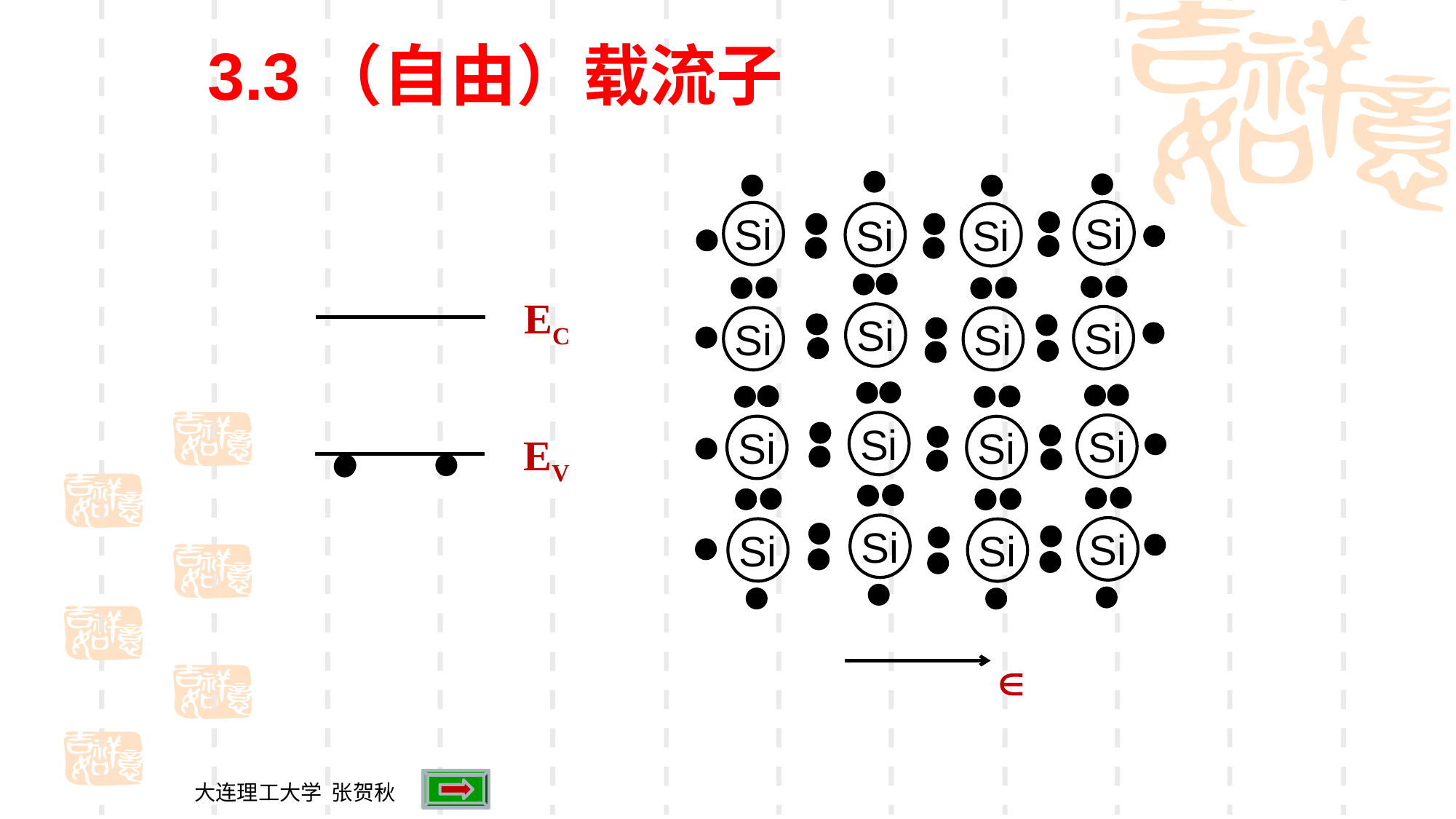

3.3（自由）载流子

Si

Si

Si

Si

EC
Si

Si

Si

Si

Si

Si

Si

Si

EV

Si

Si

Si

Si

∈

大连理工大学  张贺秋